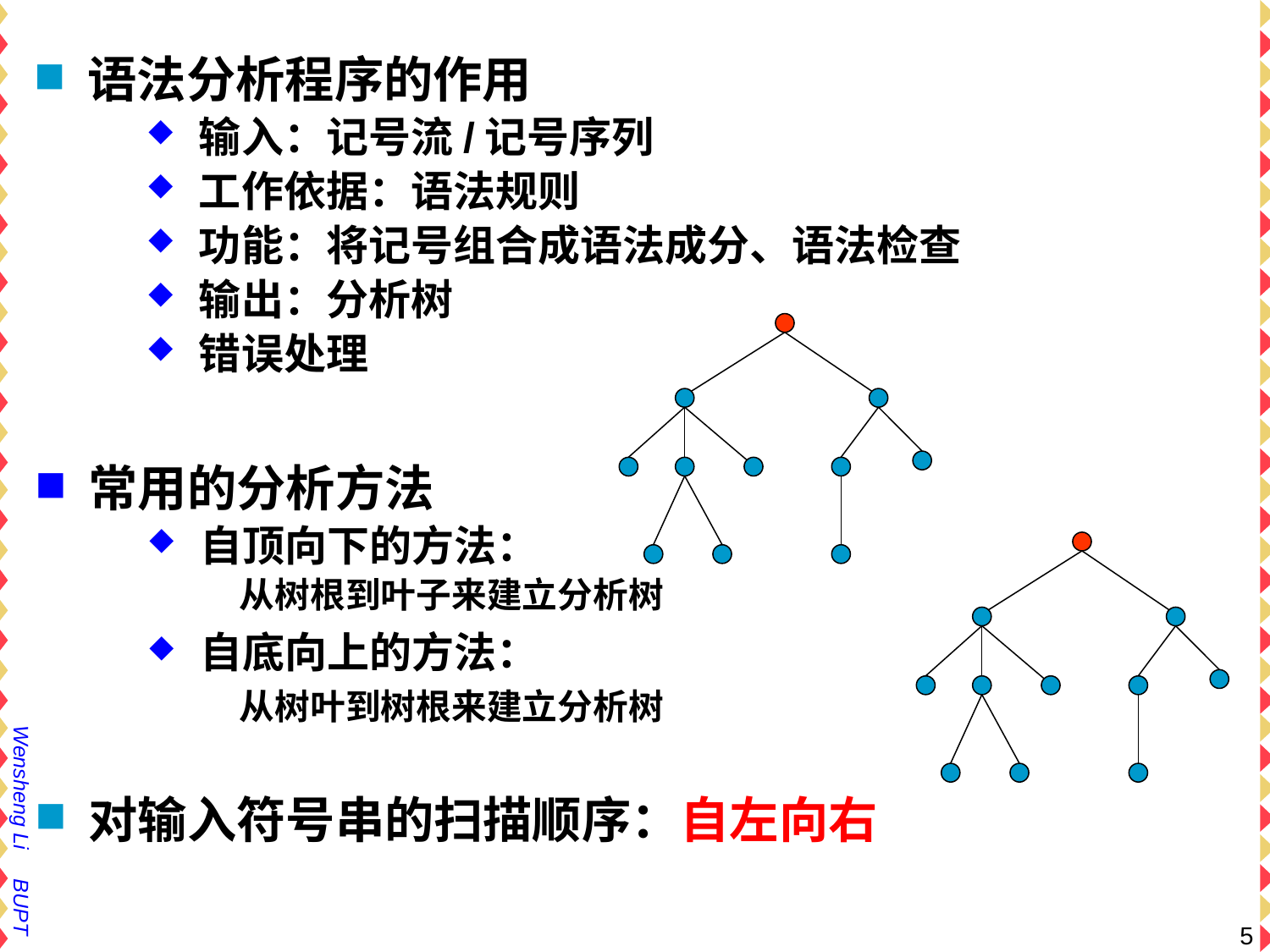

语法分析程序的作用
输入：记号流/记号序列
工作依据：语法规则
功能：将记号组合成语法成分、语法检查
输出：分析树
错误处理

常用的分析方法
自顶向下的方法：
从树根到叶子来建立分析树

自底向上的方法：
从树叶到树根来建立分析树

对输入符号串的扫描顺序：自左向右
5